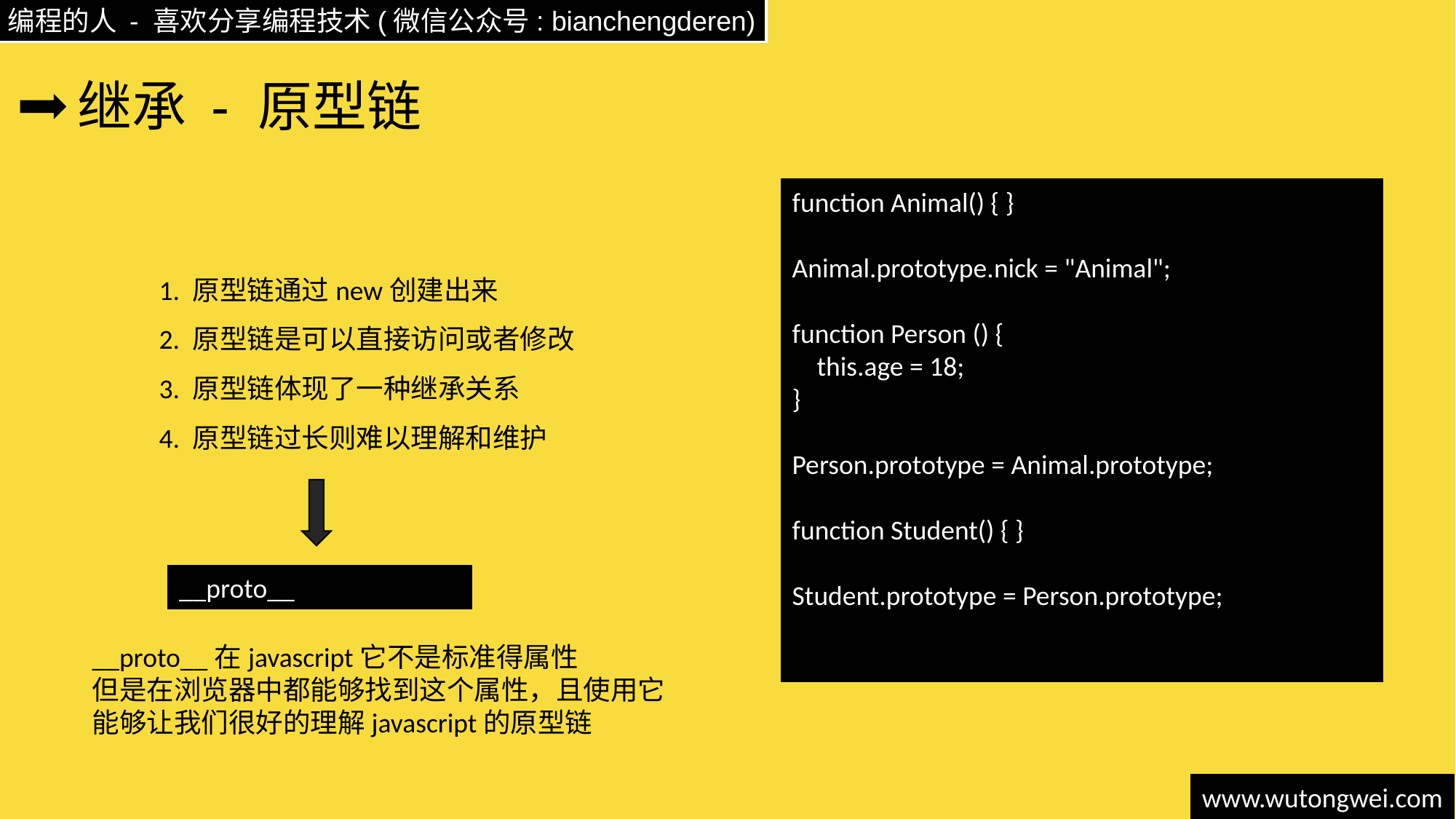

# 继承 - 原型链
function Animal() { }

Animal.prototype.nick = "Animal";

function Person () {
    this.age = 18;
}

Person.prototype = Animal.prototype;

function Student() { }

Student.prototype = Person.prototype;

1. 原型链通过new创建出来
2. 原型链是可以直接访问或者修改
3. 原型链体现了一种继承关系
4. 原型链过长则难以理解和维护

__proto__
__proto__在javascript它不是标准得属性
但是在浏览器中都能够找到这个属性，且使用它
能够让我们很好的理解javascript的原型链